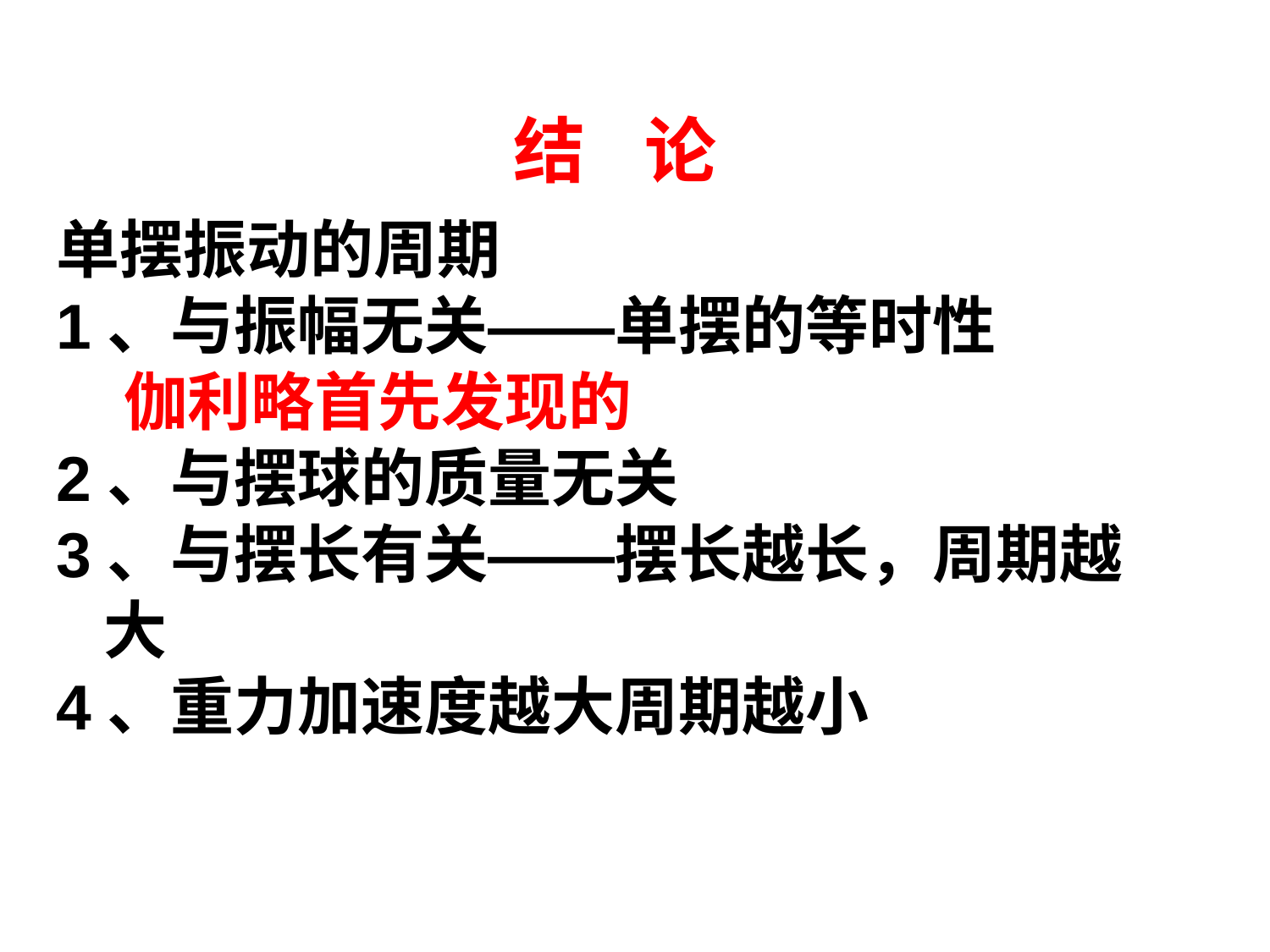

# 结   论
单摆振动的周期
1、与振幅无关——单摆的等时性
   伽利略首先发现的
2、与摆球的质量无关
3、与摆长有关——摆长越长，周期越大
4、重力加速度越大周期越小